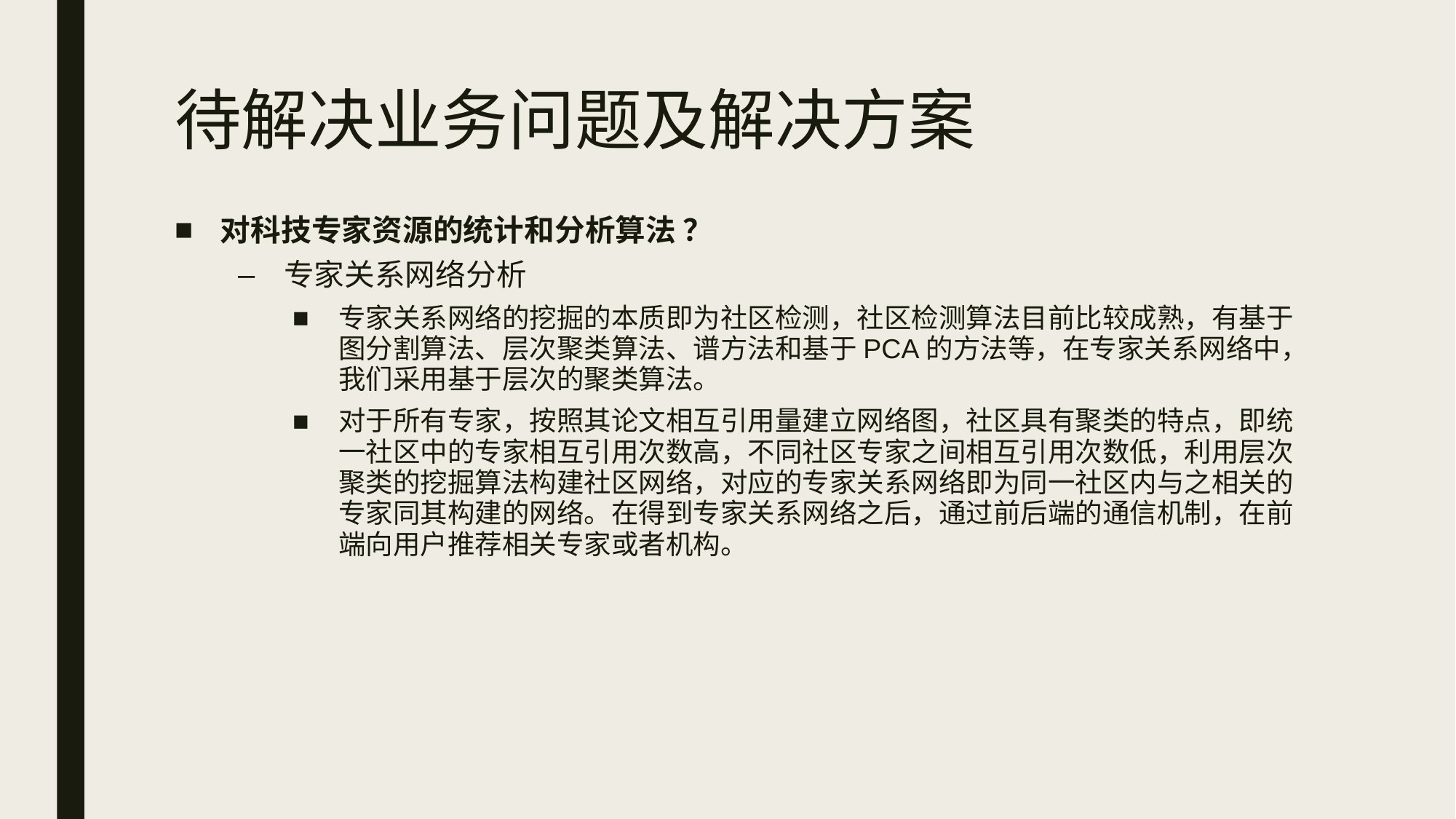

# 待解决业务问题及解决方案
对科技专家资源的统计和分析算法 ？
专家关系网络分析
专家关系网络的挖掘的本质即为社区检测，社区检测算法目前比较成熟，有基于图分割算法、层次聚类算法、谱方法和基于PCA的方法等，在专家关系网络中，我们采用基于层次的聚类算法。
对于所有专家，按照其论文相互引用量建立网络图，社区具有聚类的特点，即统一社区中的专家相互引用次数高，不同社区专家之间相互引用次数低，利用层次聚类的挖掘算法构建社区网络，对应的专家关系网络即为同一社区内与之相关的专家同其构建的网络。在得到专家关系网络之后，通过前后端的通信机制，在前端向用户推荐相关专家或者机构。